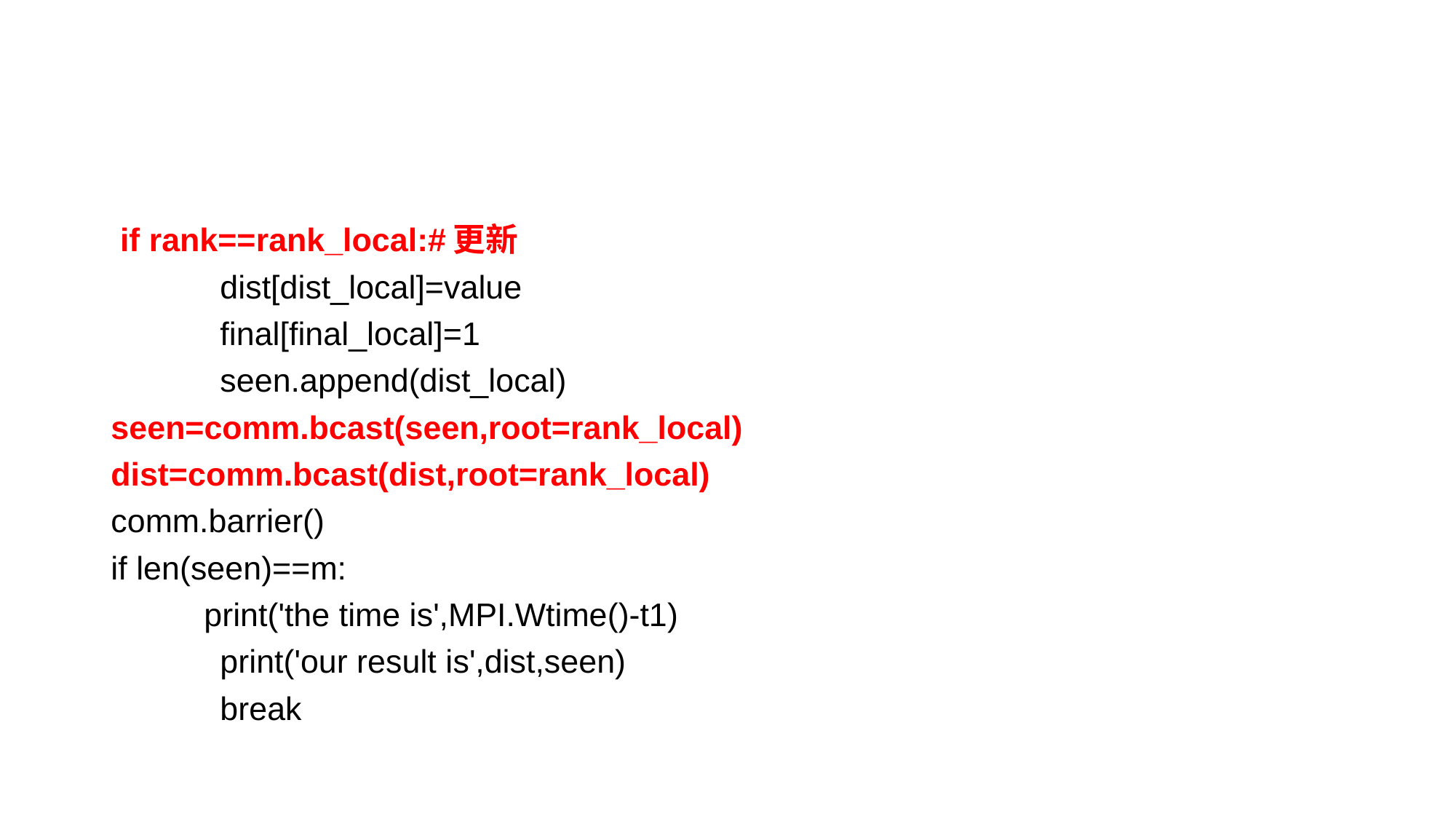

#
 if rank==rank_local:#更新
            dist[dist_local]=value
            final[final_local]=1
            seen.append(dist_local)
seen=comm.bcast(seen,root=rank_local)
dist=comm.bcast(dist,root=rank_local)
comm.barrier()
if len(seen)==m:
	 print('the time is',MPI.Wtime()-t1)
            print('our result is',dist,seen)
            break